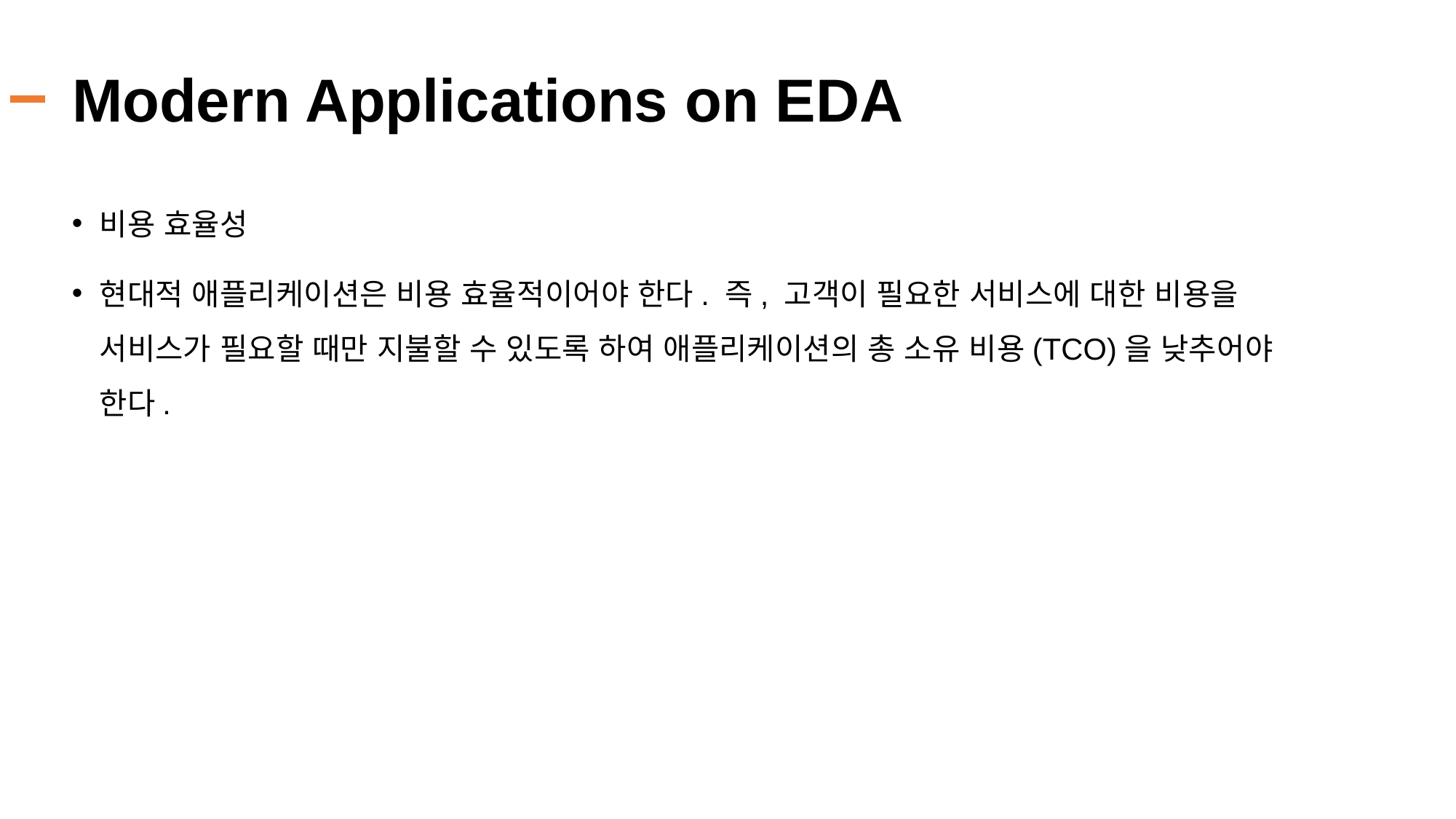

# Modern Applications on EDA

비용 효율성
현대적 애플리케이션은 비용 효율적이어야 한다. 즉, 고객이 필요한 서비스에 대한 비용을 서비스가 필요할 때만 지불할 수 있도록 하여 애플리케이션의 총 소유 비용(TCO)을 낮추어야 한다.